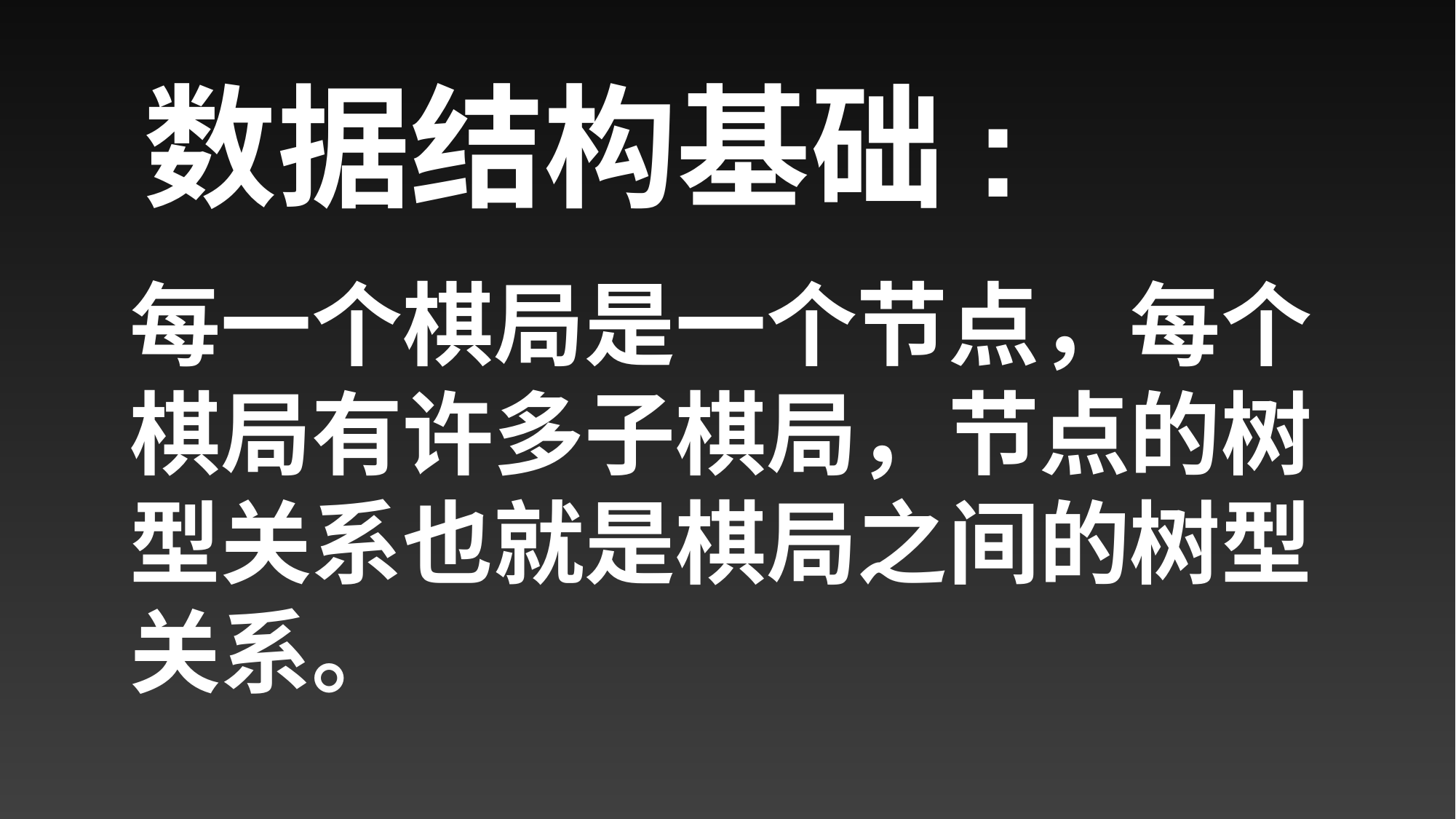

数据结构基础:
每一个棋局是一个节点，每个棋局有许多子棋局，节点的树型关系也就是棋局之间的树型关系。